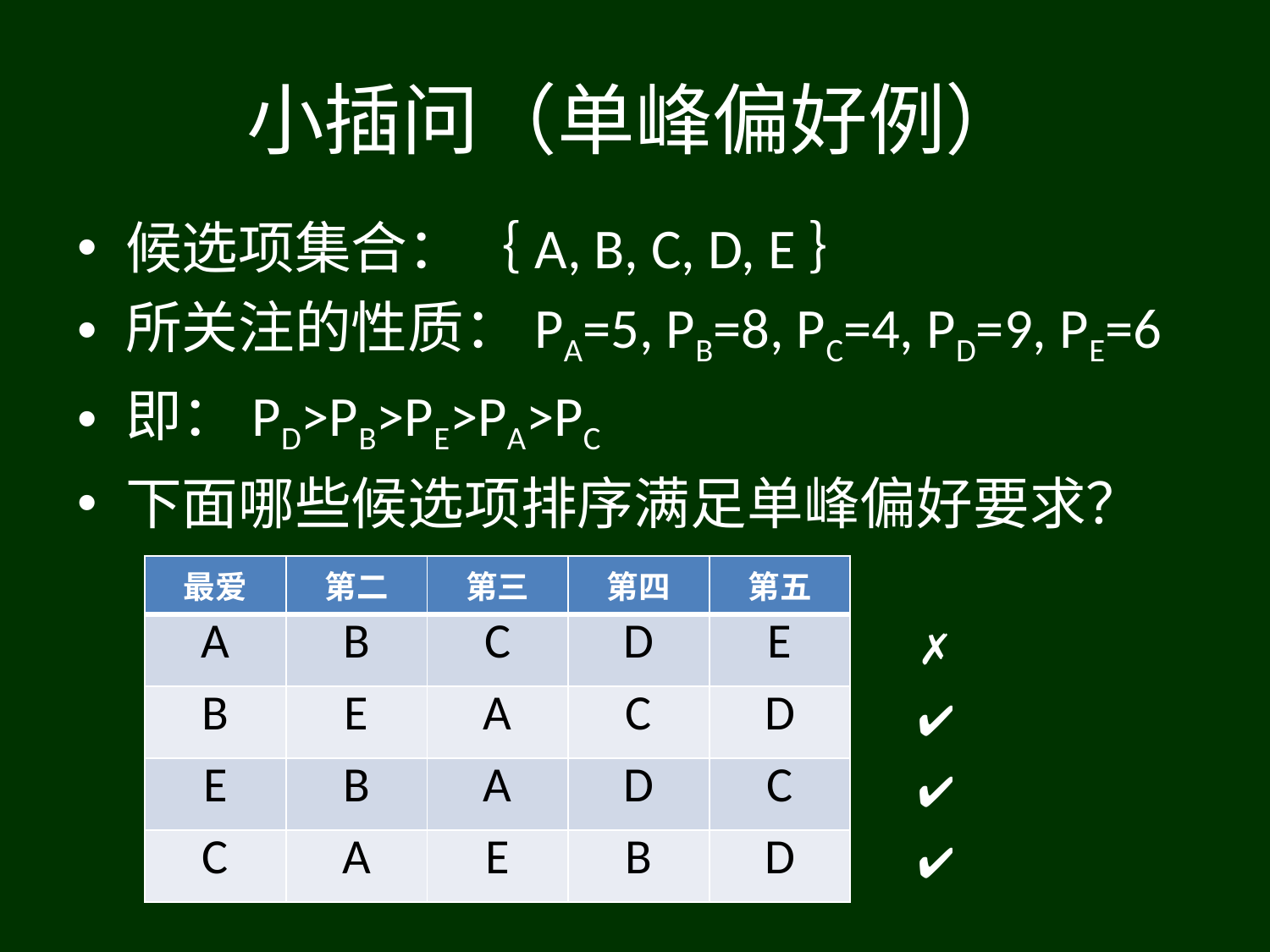

# 小插问（单峰偏好例）
候选项集合：｛A, B, C, D, E｝
所关注的性质：PA=5, PB=8, PC=4, PD=9, PE=6
即：PD>PB>PE>PA>PC
下面哪些候选项排序满足单峰偏好要求？
| 最爱 | 第二 | 第三 | 第四 | 第五 |
| --- | --- | --- | --- | --- |
| A | B | C | D | E |
| B | E | A | C | D |
| E | B | A | D | C |
| C | A | E | B | D |
✗✔✔✔